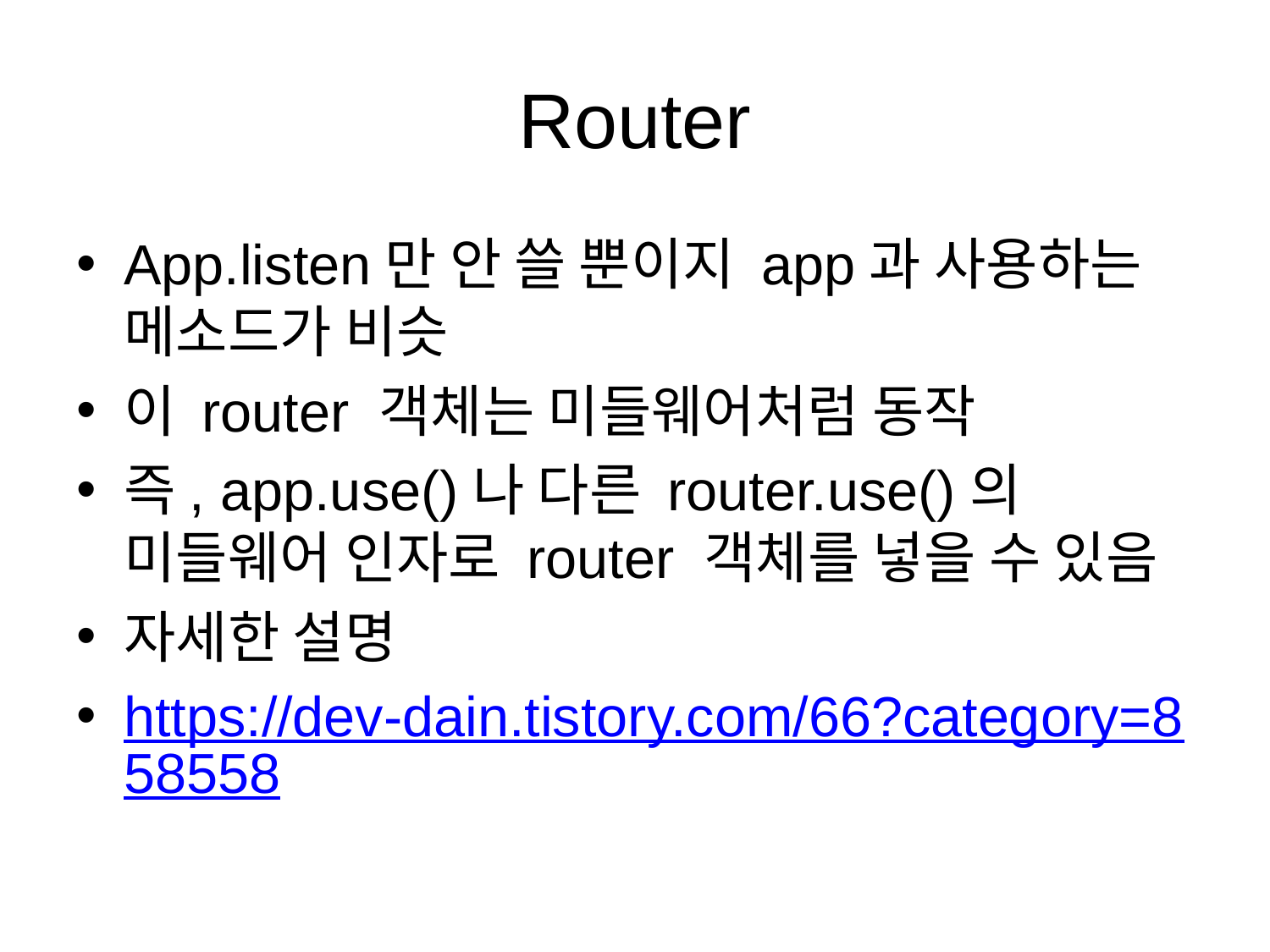

# Router
App.listen만 안 쓸 뿐이지 app과 사용하는 메소드가 비슷
이 router 객체는 미들웨어처럼 동작
즉, app.use()나 다른 router.use()의 미들웨어 인자로 router 객체를 넣을 수 있음
자세한 설명
https://dev-dain.tistory.com/66?category=858558